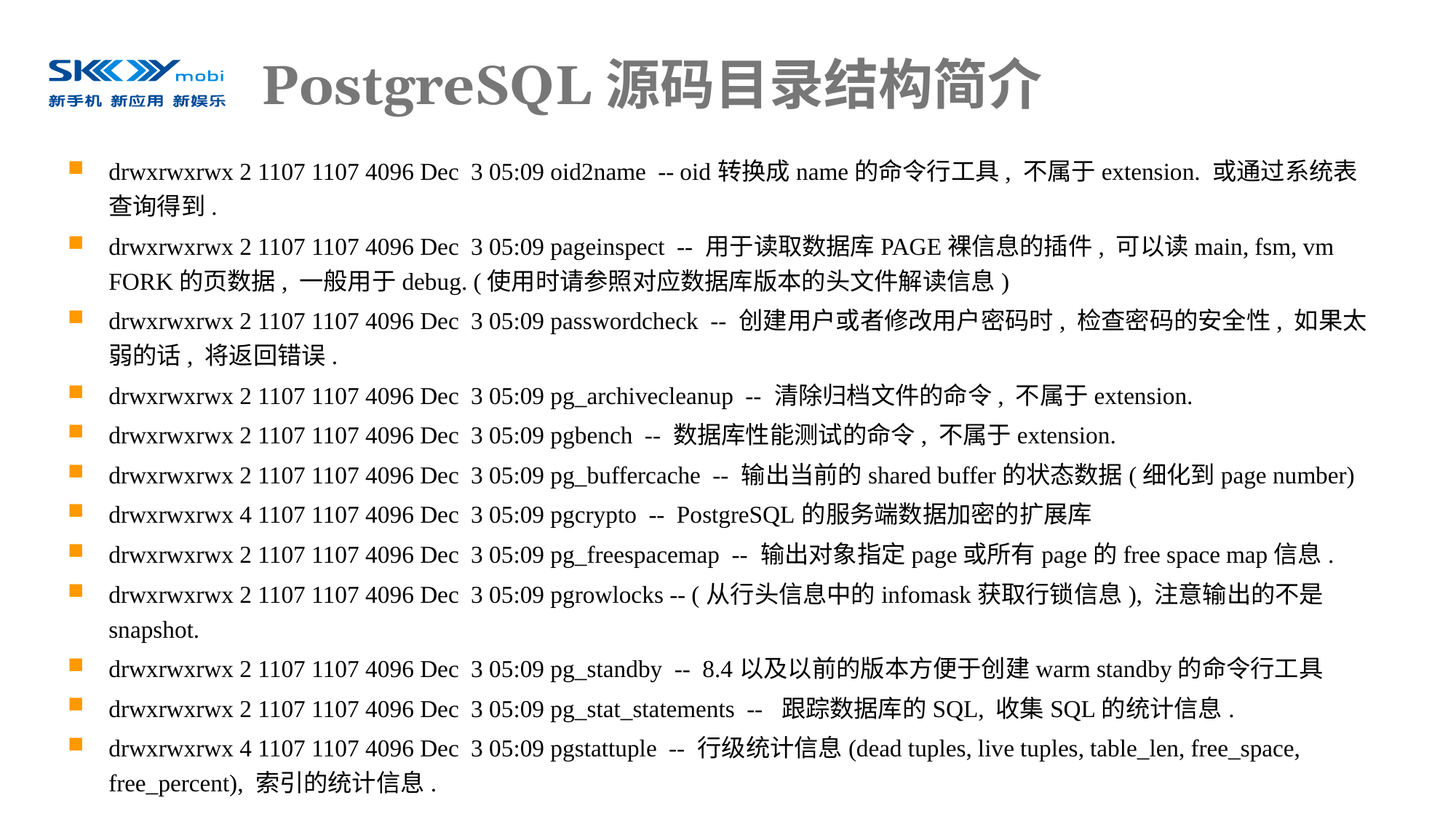

# PostgreSQL源码目录结构简介
drwxrwxrwx 2 1107 1107 4096 Dec  3 05:09 oid2name  -- oid转换成name的命令行工具, 不属于extension. 或通过系统表查询得到.
drwxrwxrwx 2 1107 1107 4096 Dec  3 05:09 pageinspect  -- 用于读取数据库PAGE裸信息的插件, 可以读main, fsm, vm FORK的页数据, 一般用于debug. (使用时请参照对应数据库版本的头文件解读信息)
drwxrwxrwx 2 1107 1107 4096 Dec  3 05:09 passwordcheck  -- 创建用户或者修改用户密码时, 检查密码的安全性, 如果太弱的话, 将返回错误.
drwxrwxrwx 2 1107 1107 4096 Dec  3 05:09 pg_archivecleanup  -- 清除归档文件的命令, 不属于extension.
drwxrwxrwx 2 1107 1107 4096 Dec  3 05:09 pgbench  -- 数据库性能测试的命令, 不属于extension.
drwxrwxrwx 2 1107 1107 4096 Dec  3 05:09 pg_buffercache  -- 输出当前的shared buffer的状态数据(细化到page number)
drwxrwxrwx 4 1107 1107 4096 Dec  3 05:09 pgcrypto  --  PostgreSQL的服务端数据加密的扩展库
drwxrwxrwx 2 1107 1107 4096 Dec  3 05:09 pg_freespacemap  -- 输出对象指定page或所有page的free space map信息.
drwxrwxrwx 2 1107 1107 4096 Dec  3 05:09 pgrowlocks -- (从行头信息中的infomask获取行锁信息), 注意输出的不是snapshot.
drwxrwxrwx 2 1107 1107 4096 Dec  3 05:09 pg_standby  --  8.4以及以前的版本方便于创建warm standby的命令行工具
drwxrwxrwx 2 1107 1107 4096 Dec  3 05:09 pg_stat_statements  --  跟踪数据库的SQL, 收集SQL的统计信息.
drwxrwxrwx 4 1107 1107 4096 Dec  3 05:09 pgstattuple  -- 行级统计信息(dead tuples, live tuples, table_len, free_space, free_percent), 索引的统计信息.